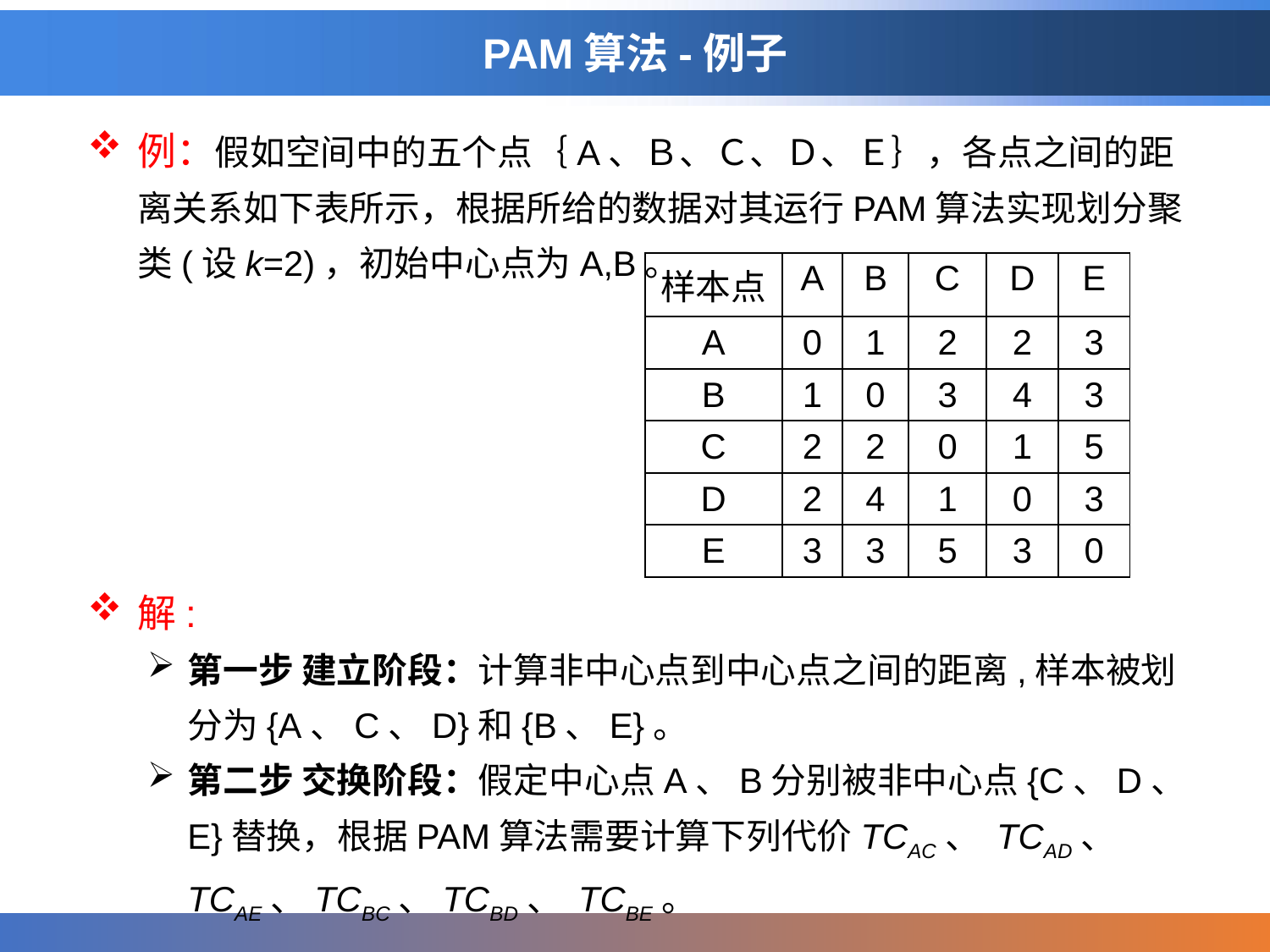

# PAM算法-例子
例：假如空间中的五个点｛A、Ｂ、Ｃ、Ｄ、Ｅ｝，各点之间的距离关系如下表所示，根据所给的数据对其运行PAM算法实现划分聚类(设k=2)，初始中心点为A,B。

解:
第一步 建立阶段：计算非中心点到中心点之间的距离,样本被划分为{A、C、D}和{B、E}。
第二步 交换阶段：假定中心点A、B分别被非中心点{C、D、E}替换，根据PAM算法需要计算下列代价TCAC、 TCAD、 TCAE、TCBC、TCBD、 TCBE。

| 样本点 | A | B | C | D | E |
| --- | --- | --- | --- | --- | --- |
| A | 0 | 1 | 2 | 2 | 3 |
| B | 1 | 0 | 3 | 4 | 3 |
| C | 2 | 2 | 0 | 1 | 5 |
| D | 2 | 4 | 1 | 0 | 3 |
| E | 3 | 3 | 5 | 3 | 0 |